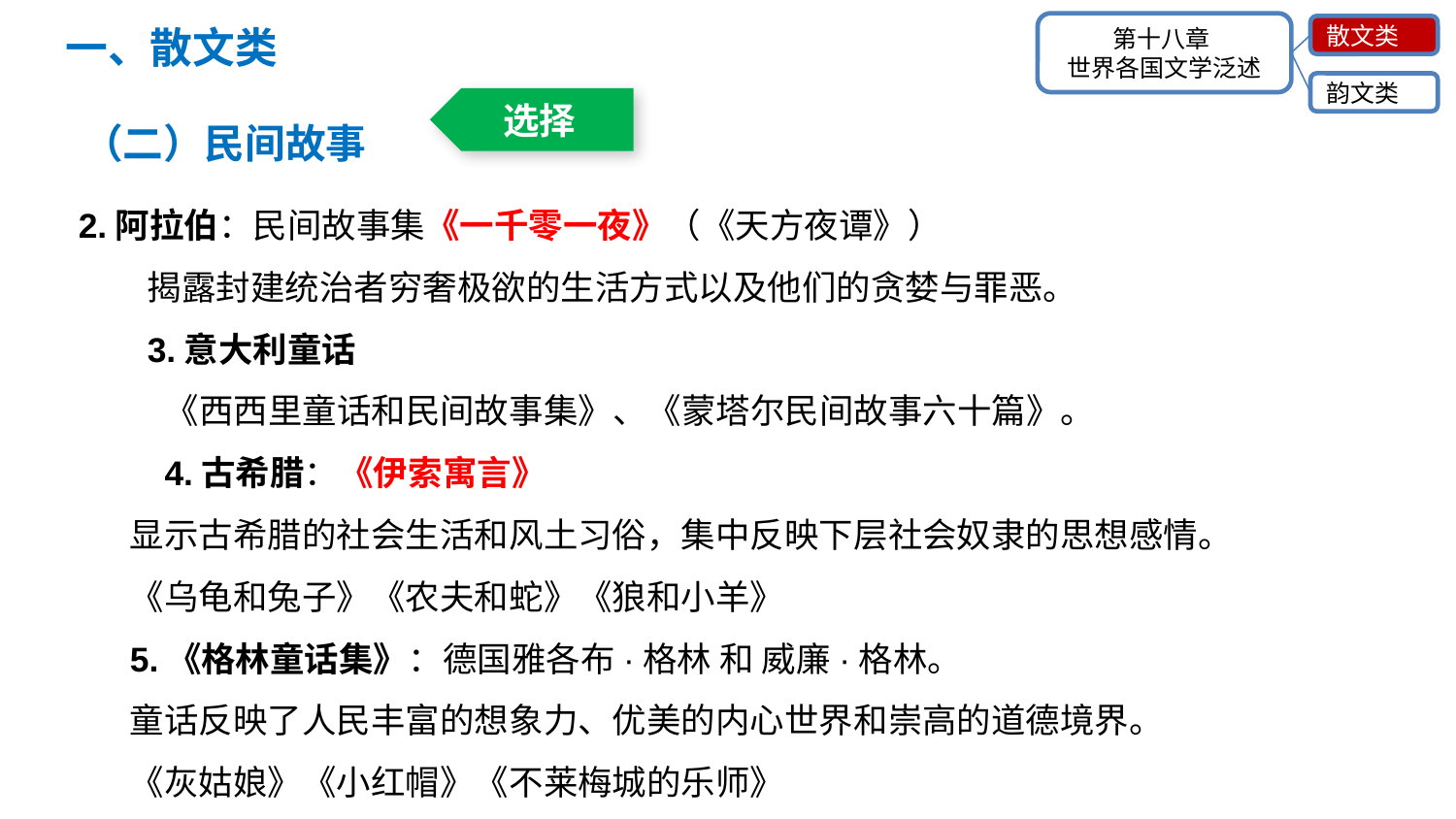

一、散文类
第十八章
世界各国文学泛述
散文类
韵文类
选择
（二）民间故事
2.阿拉伯：民间故事集《一千零一夜》（《天方夜谭》）
揭露封建统治者穷奢极欲的生活方式以及他们的贪婪与罪恶。
3.意大利童话
《西西里童话和民间故事集》、《蒙塔尔民间故事六十篇》。
4.古希腊：《伊索寓言》
显示古希腊的社会生活和风土习俗，集中反映下层社会奴隶的思想感情。
《乌龟和兔子》《农夫和蛇》《狼和小羊》
5.《格林童话集》：德国雅各布·格林 和 威廉·格林。
童话反映了人民丰富的想象力、优美的内心世界和崇高的道德境界。
《灰姑娘》《小红帽》《不莱梅城的乐师》